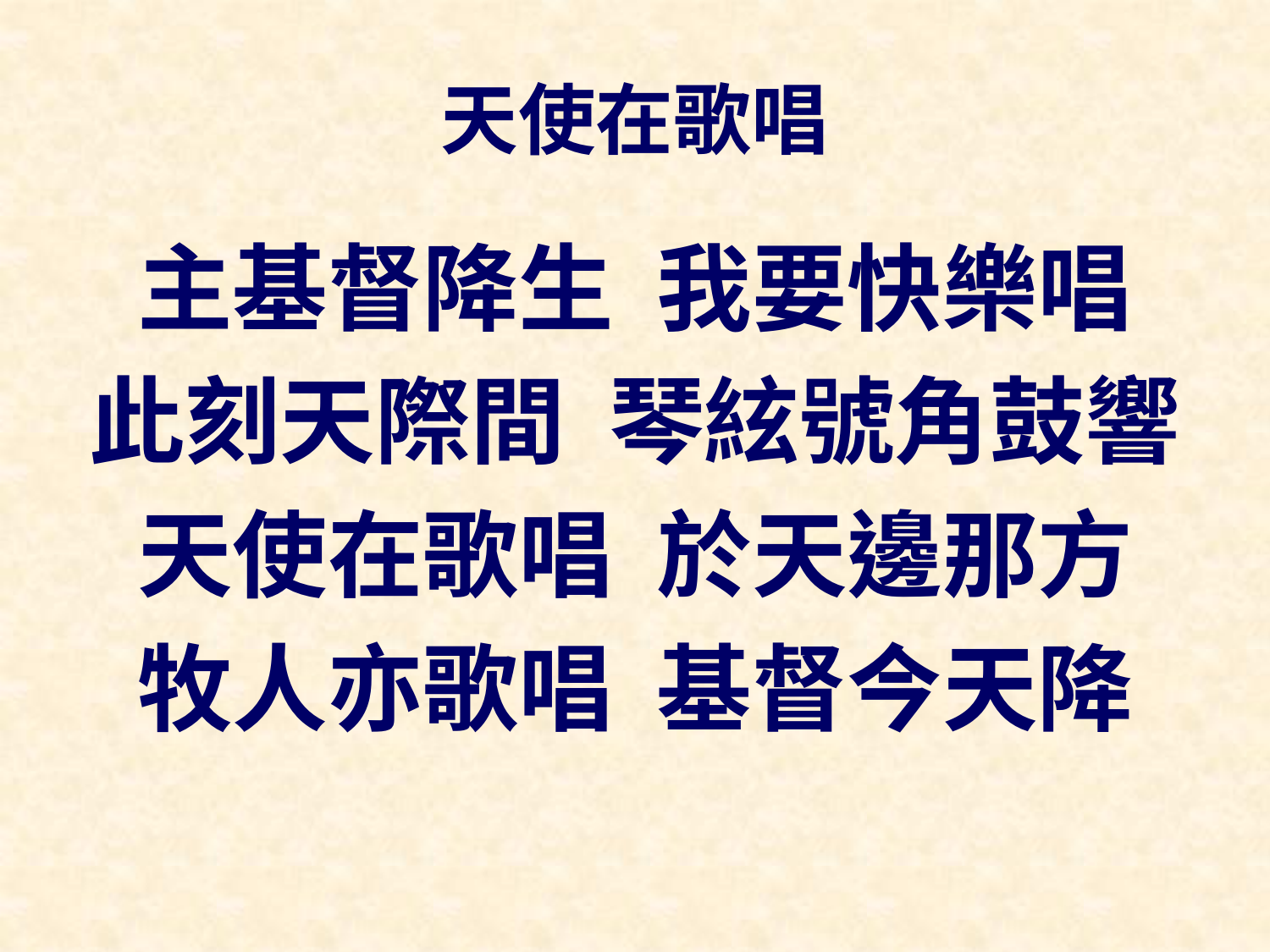

# 天使在歌唱
主基督降生  我要快樂唱
此刻天際間  琴絃號角鼓響
天使在歌唱  於天邊那方
牧人亦歌唱  基督今天降